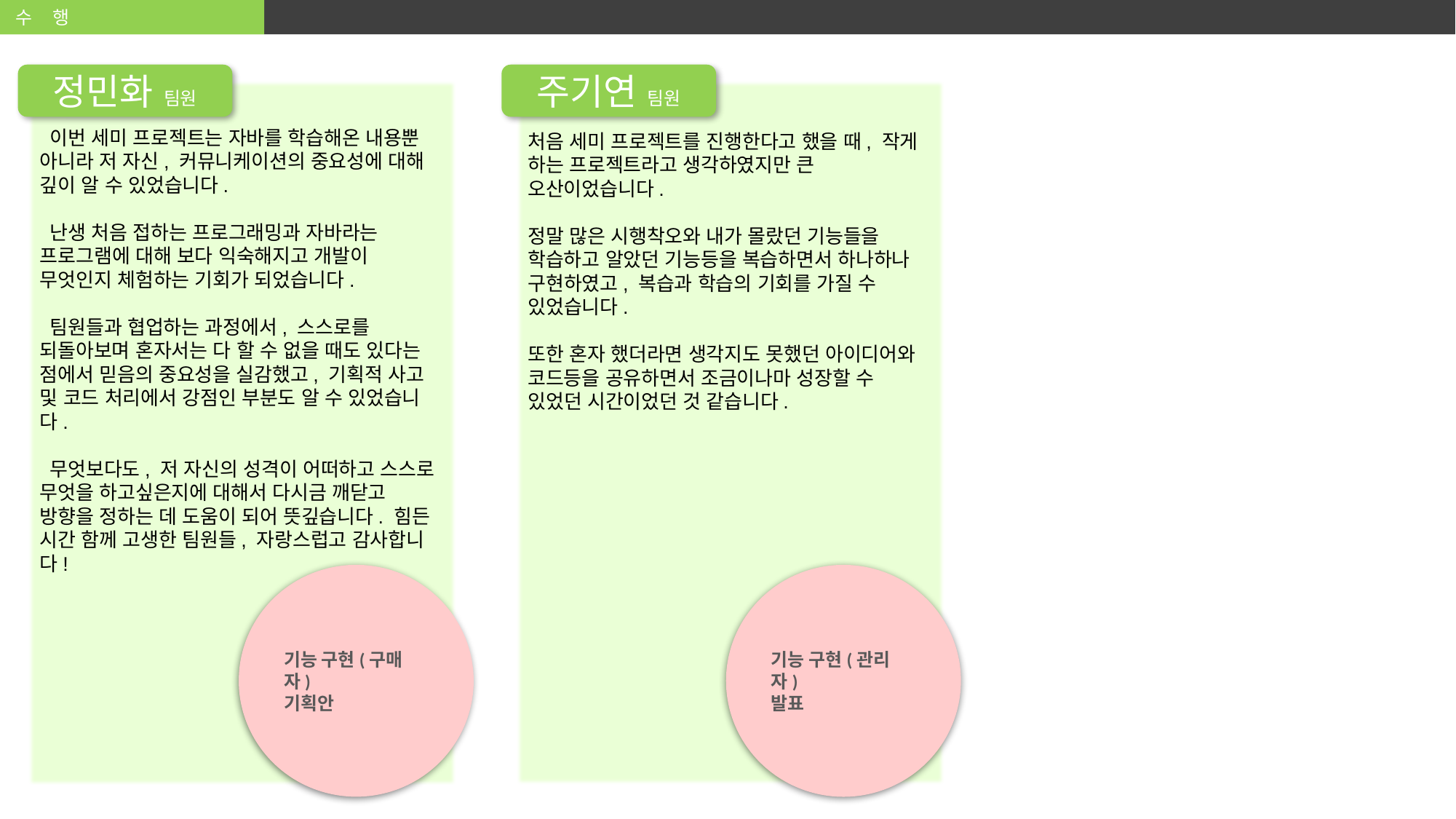

수    행

정민화 팀원
주기연 팀원
 이번 세미 프로젝트는 자바를 학습해온 내용뿐 아니라 저 자신, 커뮤니케이션의 중요성에 대해 깊이 알 수 있었습니다.

 난생 처음 접하는 프로그래밍과 자바라는 프로그램에 대해 보다 익숙해지고 개발이 무엇인지 체험하는 기회가 되었습니다.

 팀원들과 협업하는 과정에서, 스스로를 되돌아보며 혼자서는 다 할 수 없을 때도 있다는 점에서 믿음의 중요성을 실감했고, 기획적 사고 및 코드 처리에서 강점인 부분도 알 수 있었습니다.

 무엇보다도, 저 자신의 성격이 어떠하고 스스로 무엇을 하고싶은지에 대해서 다시금 깨닫고 방향을 정하는 데 도움이 되어 뜻깊습니다. 힘든 시간 함께 고생한 팀원들, 자랑스럽고 감사합니다!

처음 세미 프로젝트를 진행한다고 했을 때, 작게 하는 프로젝트라고 생각하였지만 큰 오산이었습니다.

정말 많은 시행착오와 내가 몰랐던 기능들을 학습하고 알았던 기능등을 복습하면서 하나하나 구현하였고, 복습과 학습의 기회를 가질 수 있었습니다.

또한 혼자 했더라면 생각지도 못했던 아이디어와 코드등을 공유하면서 조금이나마 성장할 수 있었던 시간이었던 것 같습니다.

기능 구현(구매자)
기획안
기능 구현(관리자)
발표